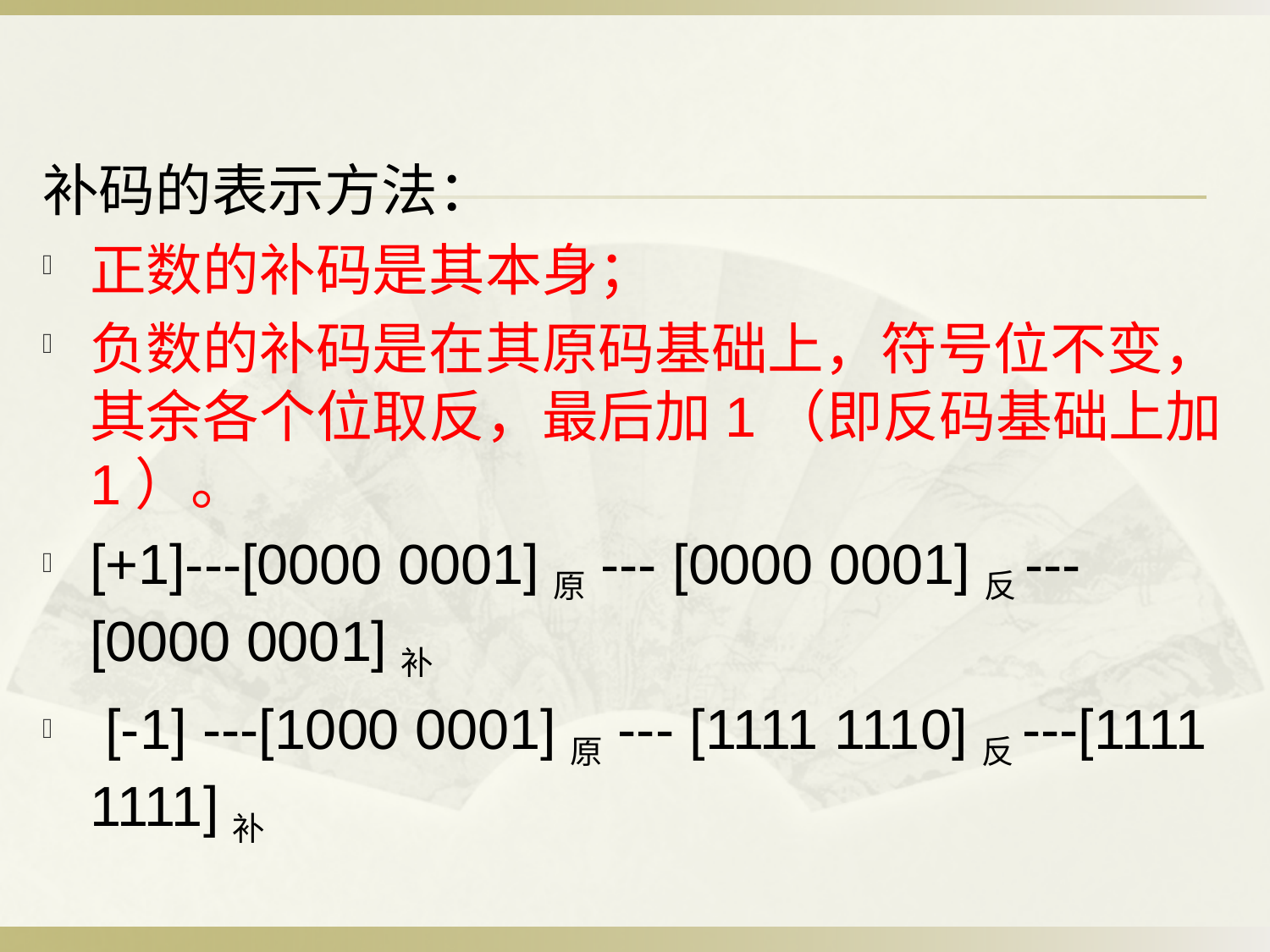

补码的表示方法：
正数的补码是其本身；
负数的补码是在其原码基础上，符号位不变，其余各个位取反，最后加1（即反码基础上加1）。
[+1]---[0000 0001]原 --- [0000 0001]反--- [0000 0001]补
 [-1] ---[1000 0001]原 --- [1111 1110]反---[1111 1111]补